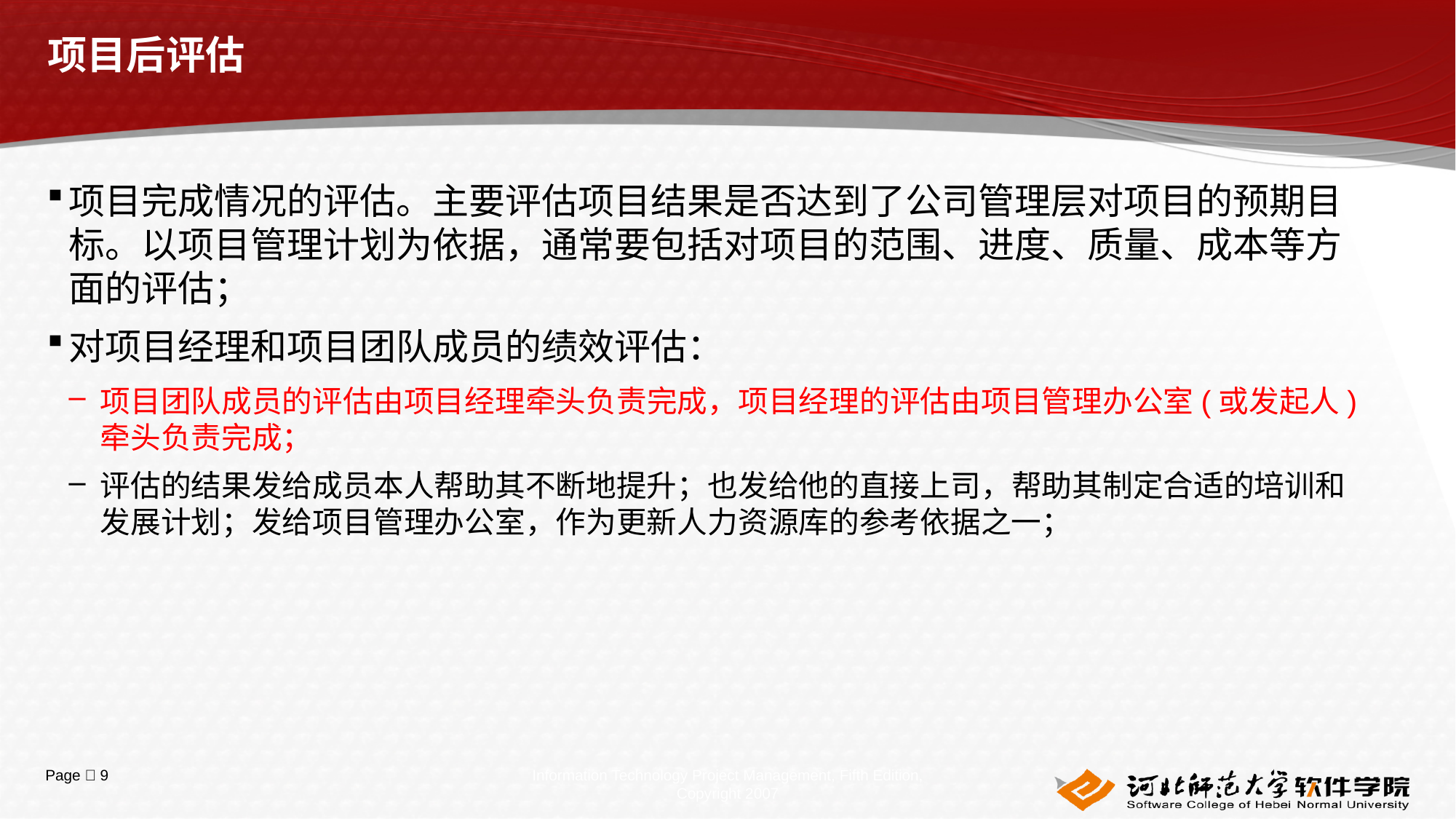

# 项目后评估
项目完成情况的评估。主要评估项目结果是否达到了公司管理层对项目的预期目标。以项目管理计划为依据，通常要包括对项目的范围、进度、质量、成本等方面的评估；
对项目经理和项目团队成员的绩效评估：
项目团队成员的评估由项目经理牵头负责完成，项目经理的评估由项目管理办公室(或发起人)牵头负责完成；
评估的结果发给成员本人帮助其不断地提升；也发给他的直接上司，帮助其制定合适的培训和发展计划；发给项目管理办公室，作为更新人力资源库的参考依据之一；
Information Technology Project Management, Fifth Edition, Copyright 2007